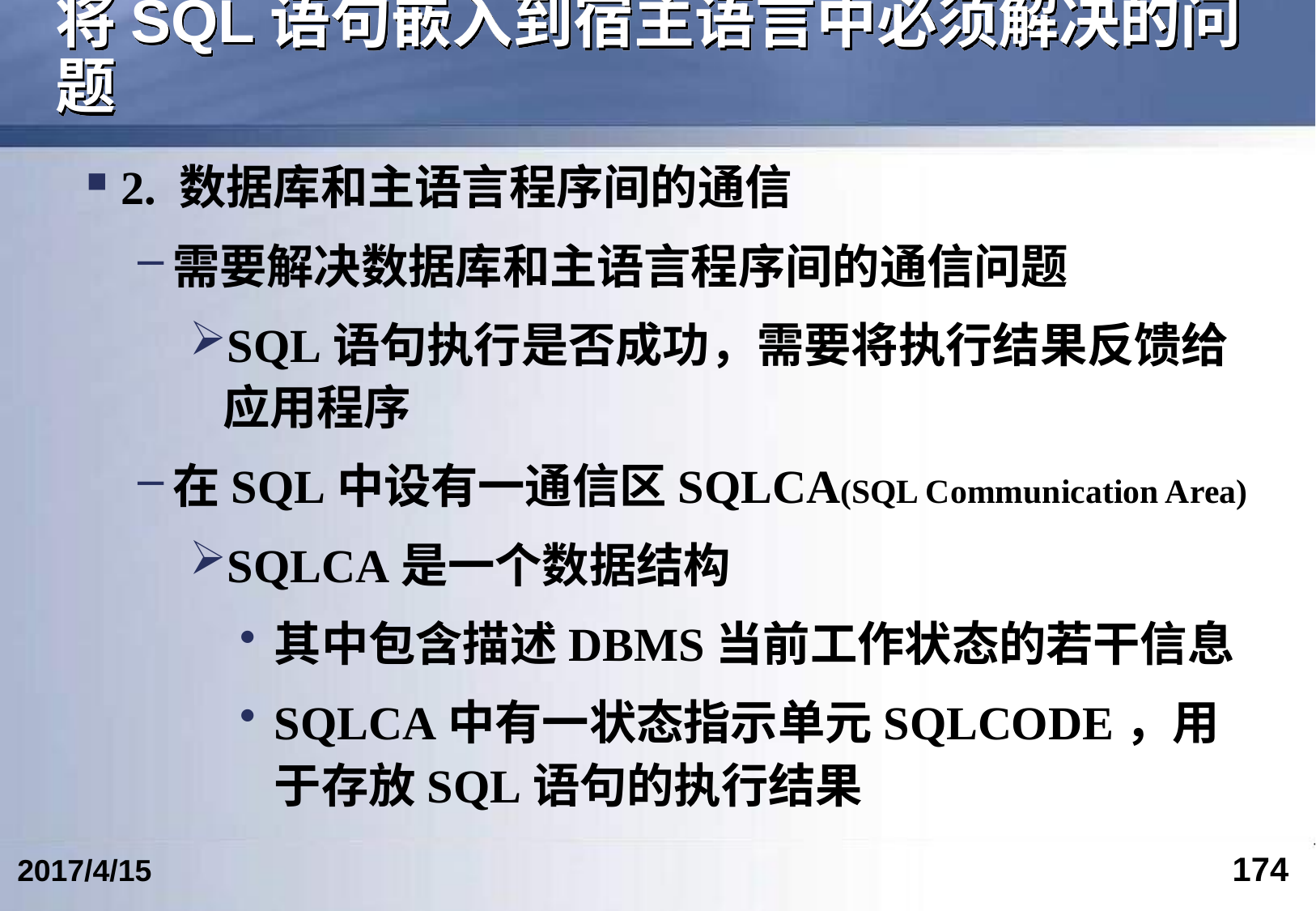

# 将SQL语句嵌入到宿主语言中必须解决的问题
2. 数据库和主语言程序间的通信
需要解决数据库和主语言程序间的通信问题
SQL语句执行是否成功，需要将执行结果反馈给应用程序
在SQL中设有一通信区SQLCA(SQL Communication Area)
SQLCA是一个数据结构
其中包含描述DBMS当前工作状态的若干信息
SQLCA中有一状态指示单元SQLCODE，用于存放SQL语句的执行结果
174
2017/4/15